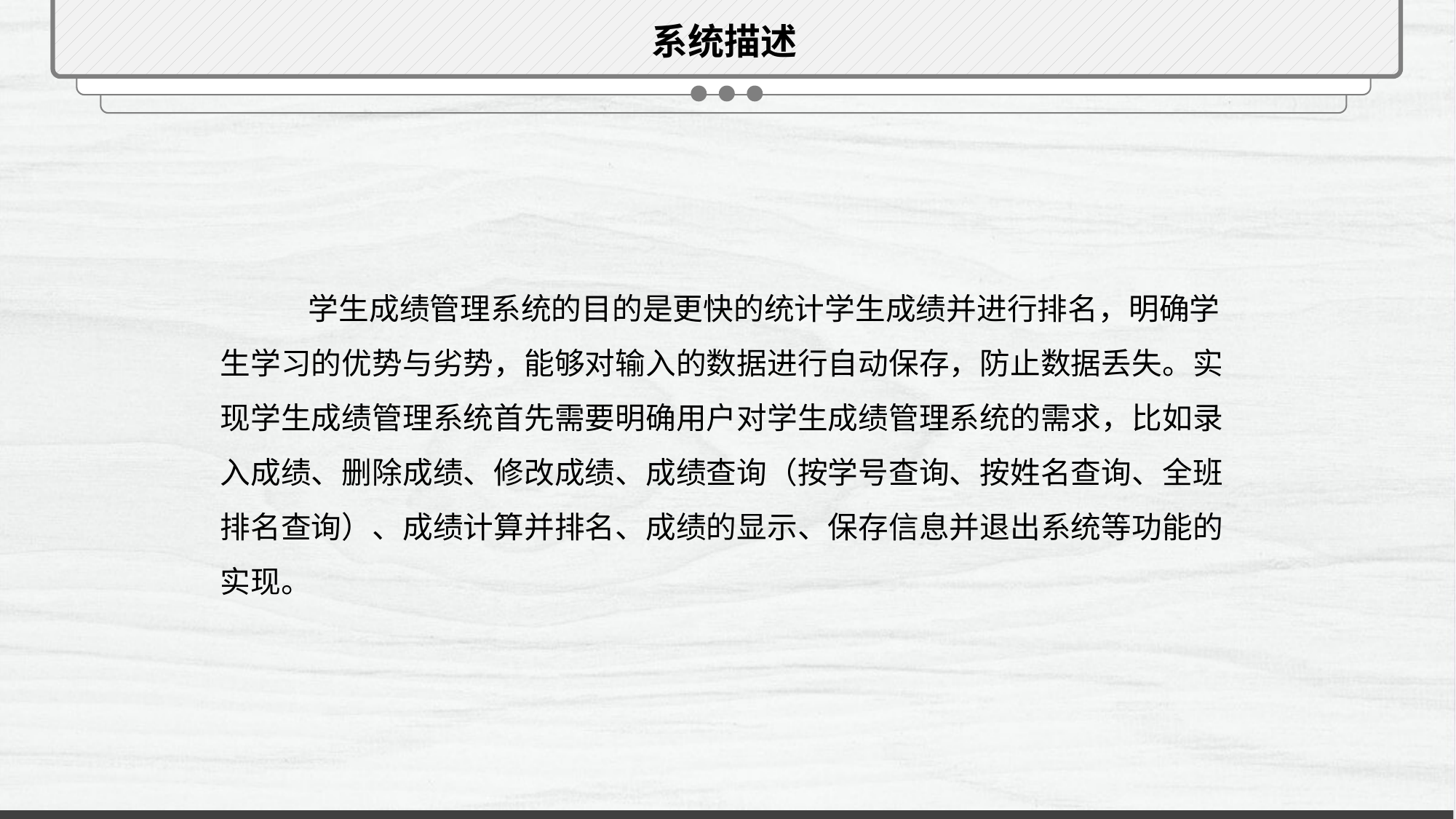

系统描述
   学生成绩管理系统的目的是更快的统计学生成绩并进行排名，明确学生学习的优势与劣势，能够对输入的数据进行自动保存，防止数据丢失。实现学生成绩管理系统首先需要明确用户对学生成绩管理系统的需求，比如录入成绩、删除成绩、修改成绩、成绩查询（按学号查询、按姓名查询、全班排名查询）、成绩计算并排名、成绩的显示、保存信息并退出系统等功能的实现。